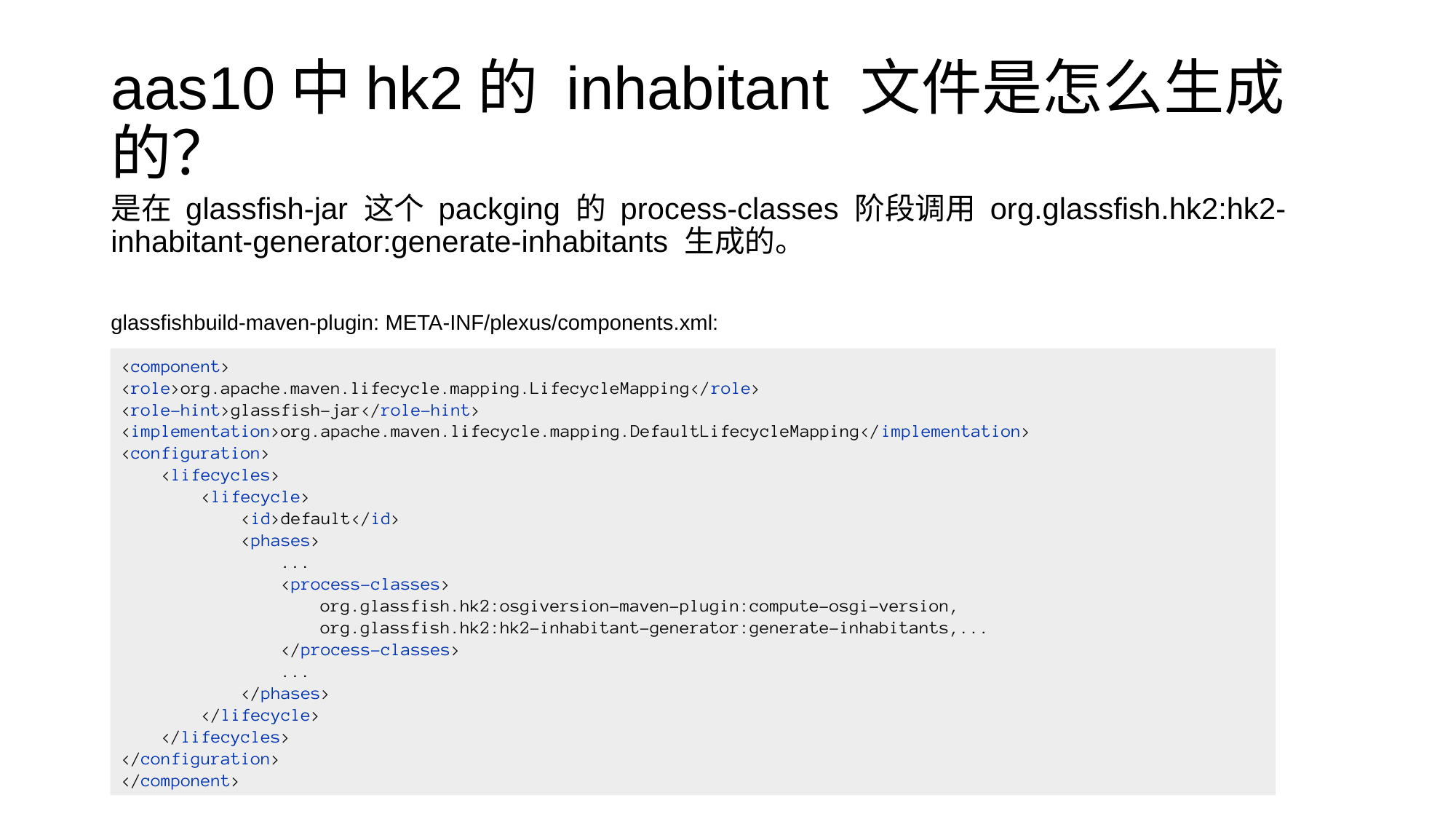

# aas10中hk2的 inhabitant 文件是怎么生成的？
是在 glassfish-jar 这个 packging 的 process-classes 阶段调用 org.glassfish.hk2:hk2-inhabitant-generator:generate-inhabitants 生成的。

glassfishbuild-maven-plugin: META-INF/plexus/components.xml:
<component>
<role>org.apache.maven.lifecycle.mapping.LifecycleMapping</role>
<role-hint>glassfish-jar</role-hint>
<implementation>org.apache.maven.lifecycle.mapping.DefaultLifecycleMapping</implementation>
<configuration>
    <lifecycles>
        <lifecycle>
            <id>default</id>
            <phases>
                ...
                <process-classes>
                    org.glassfish.hk2:osgiversion-maven-plugin:compute-osgi-version,
                    org.glassfish.hk2:hk2-inhabitant-generator:generate-inhabitants,...
                </process-classes>
                ...
            </phases>
        </lifecycle>
    </lifecycles>
</configuration>
</component>